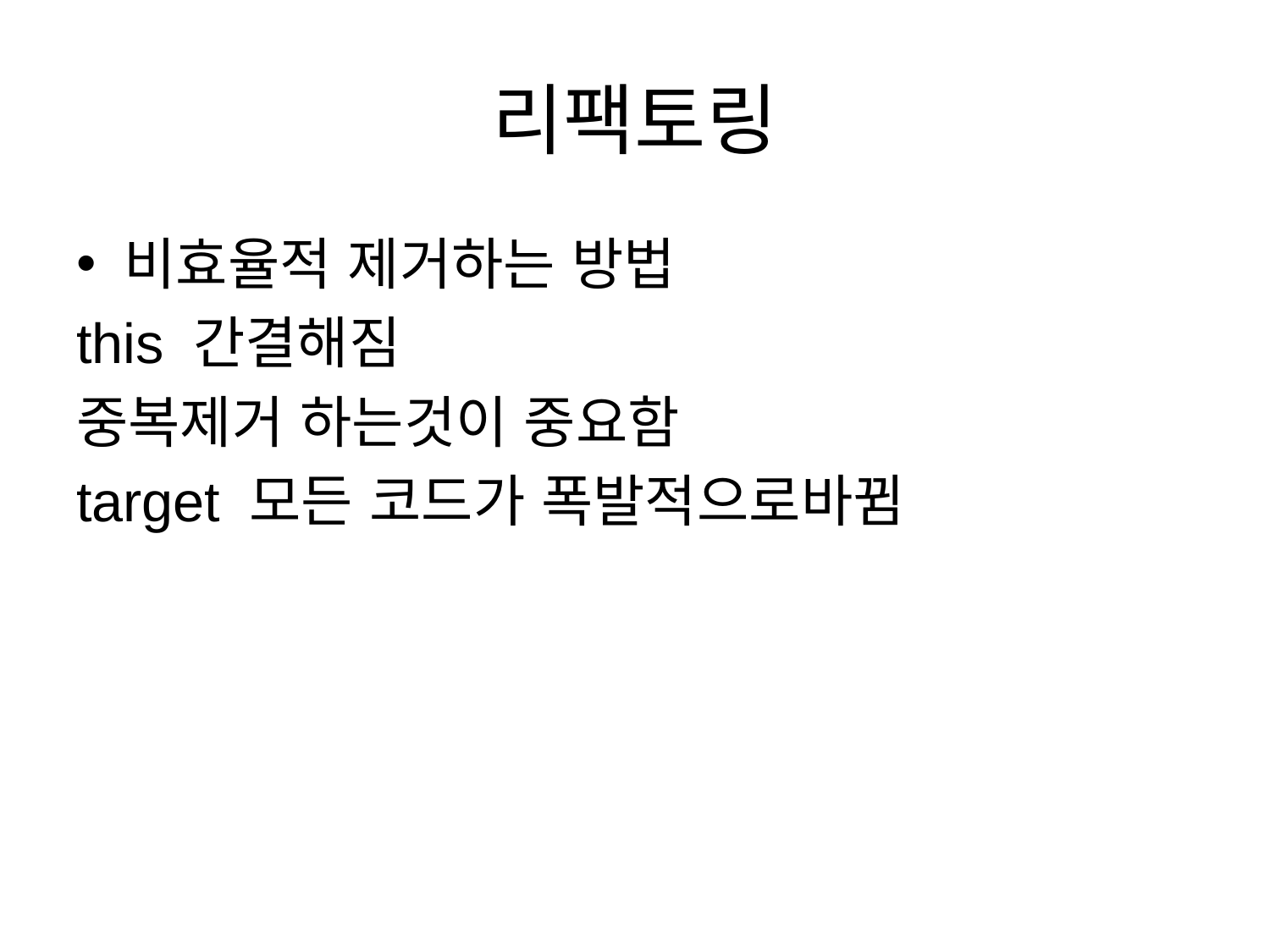

# 리팩토링
비효율적 제거하는 방법
this 간결해짐
중복제거 하는것이 중요함
target 모든 코드가 폭발적으로바뀜